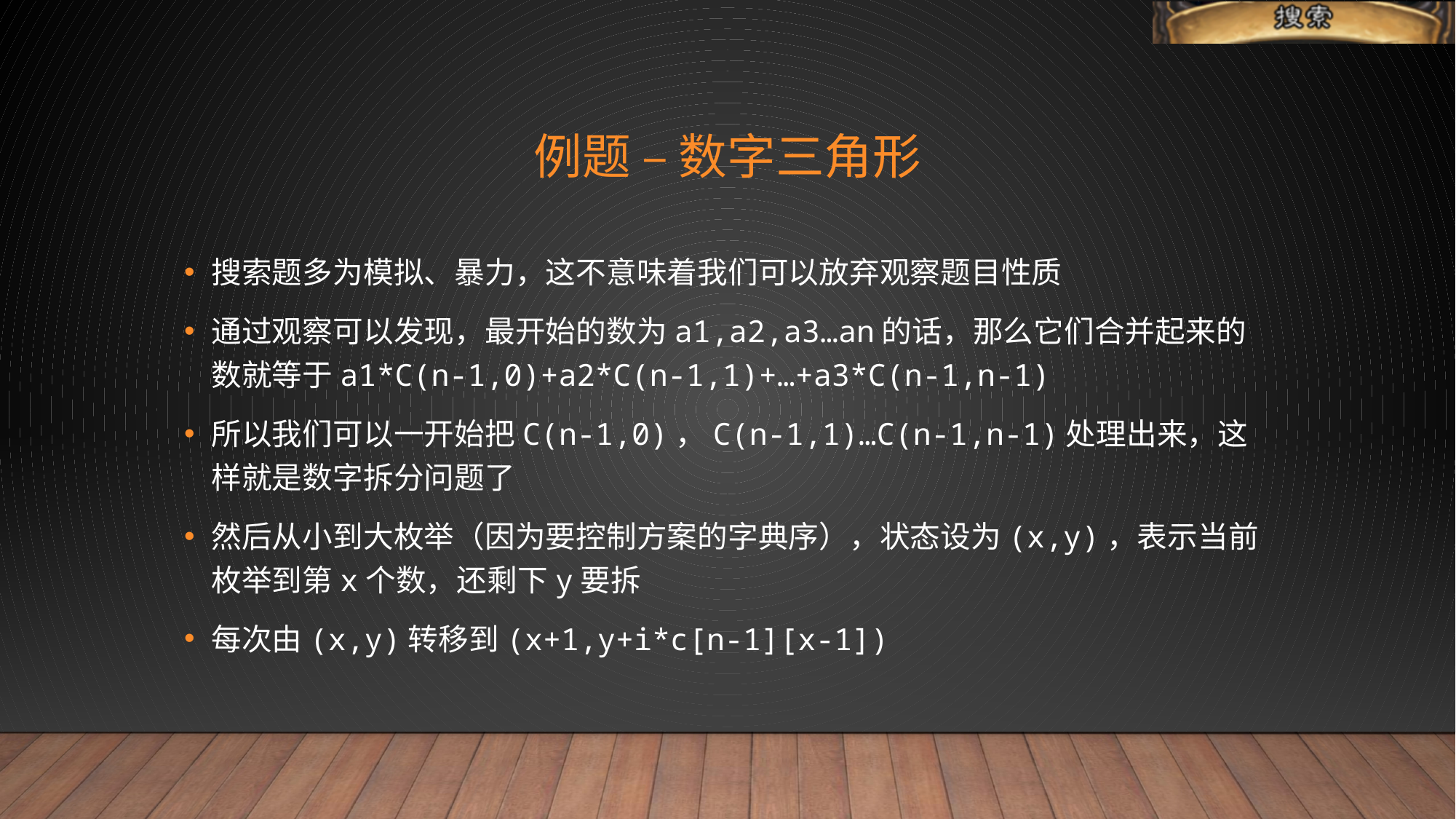

# 例题 – 数字三角形
搜索题多为模拟、暴力，这不意味着我们可以放弃观察题目性质
通过观察可以发现，最开始的数为a1,a2,a3…an的话，那么它们合并起来的数就等于a1*C(n-1,0)+a2*C(n-1,1)+…+a3*C(n-1,n-1)
所以我们可以一开始把C(n-1,0)，C(n-1,1)…C(n-1,n-1)处理出来，这样就是数字拆分问题了
然后从小到大枚举（因为要控制方案的字典序），状态设为(x,y)，表示当前枚举到第x个数，还剩下y要拆
每次由(x,y)转移到(x+1,y+i*c[n-1][x-1])